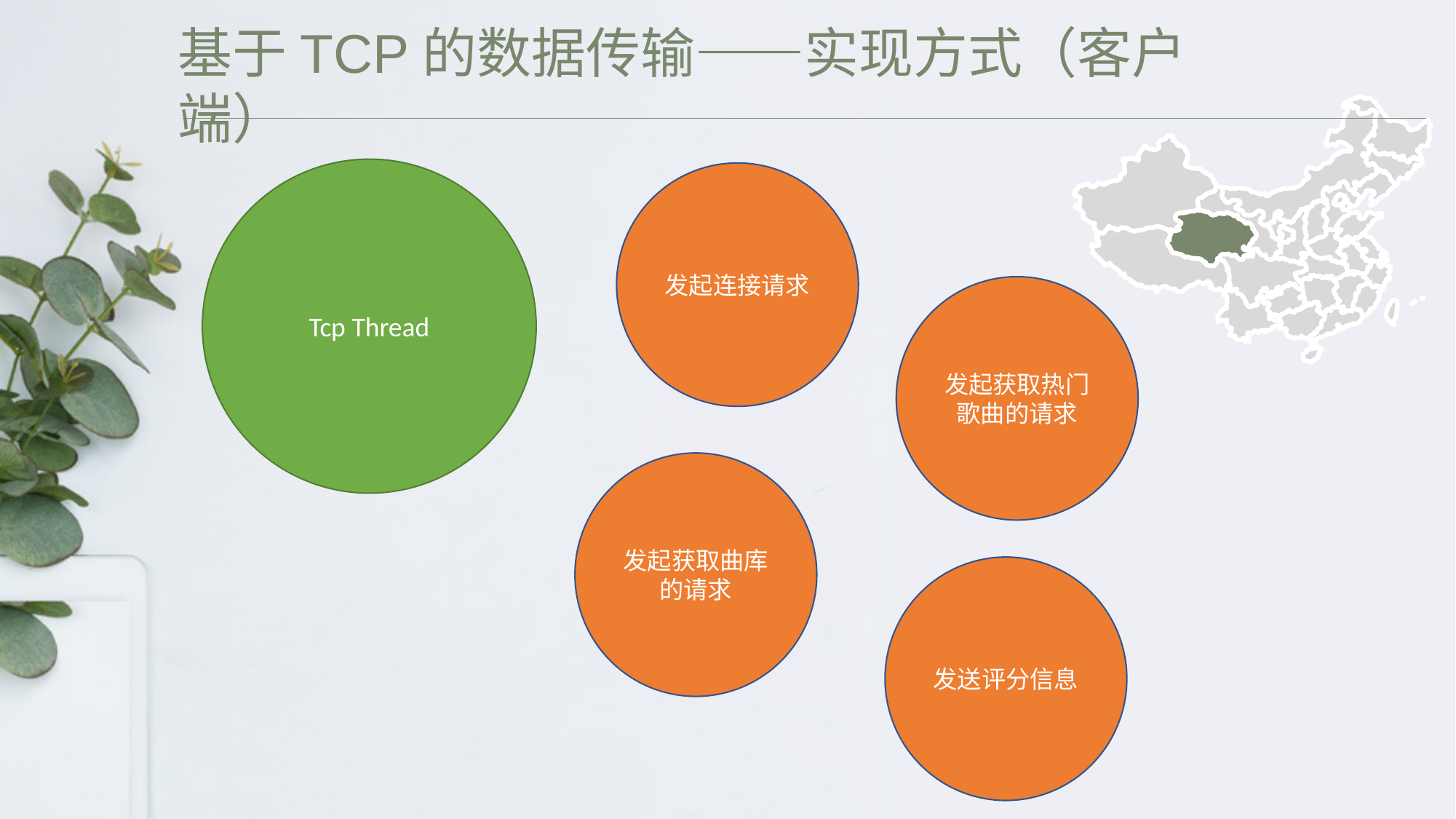

基于TCP的数据传输——实现方式（客户端）

Tcp Thread
发起连接请求
发起获取热门歌曲的请求
发起获取曲库的请求
发送评分信息